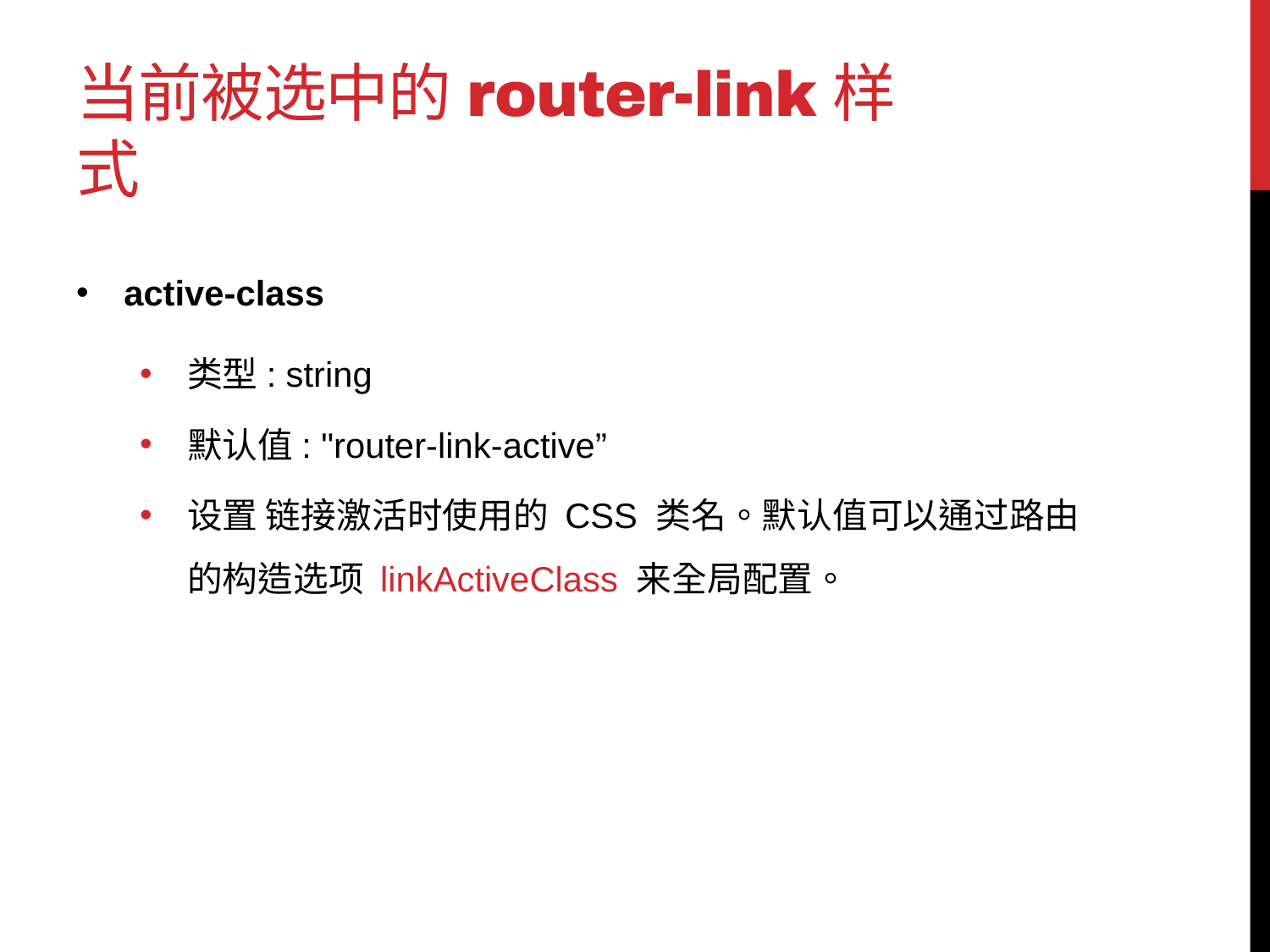

# 当前被选中的router-link样式
active-class
类型: string
默认值: "router-link-active”
设置 链接激活时使用的 CSS 类名。默认值可以通过路由的构造选项 linkActiveClass 来全局配置。